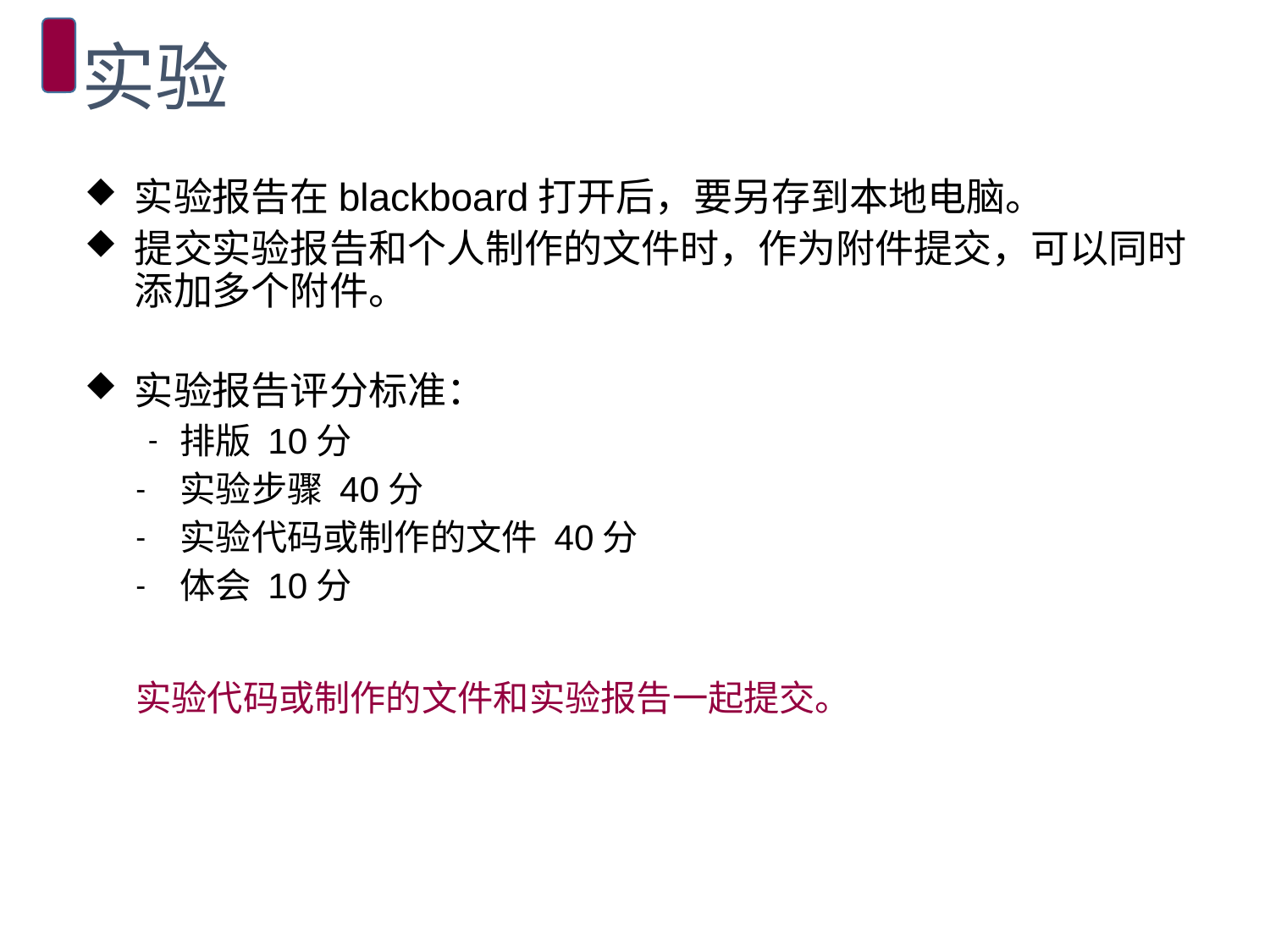

实验
实验报告在blackboard打开后，要另存到本地电脑。
提交实验报告和个人制作的文件时，作为附件提交，可以同时添加多个附件。

实验报告评分标准：
排版 10分
实验步骤 40分
实验代码或制作的文件 40分
体会 10分

实验代码或制作的文件和实验报告一起提交。